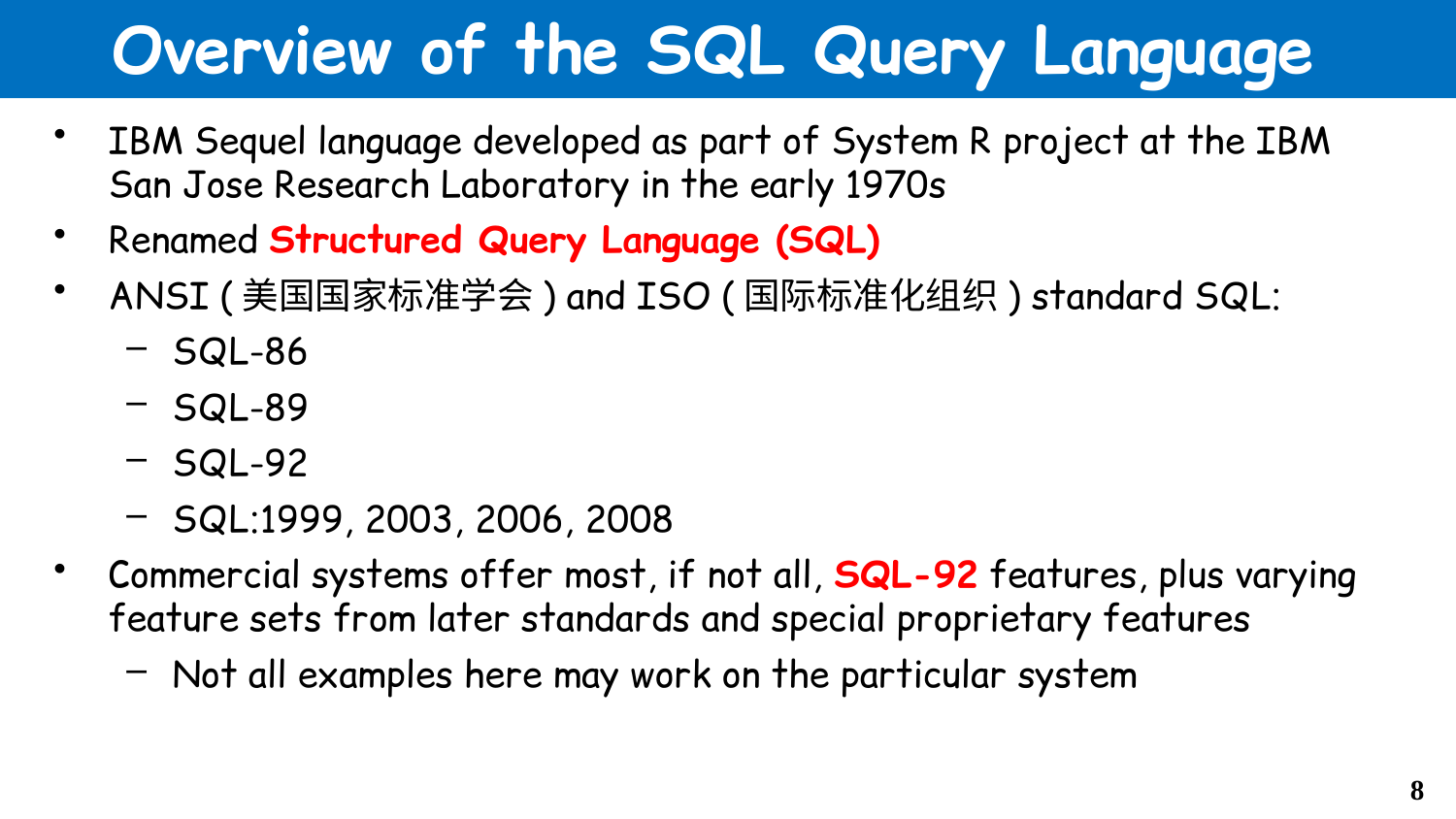

# Overview of the SQL Query Language
IBM Sequel language developed as part of System R project at the IBM San Jose Research Laboratory in the early 1970s
Renamed Structured Query Language (SQL)
ANSI (美国国家标准学会) and ISO (国际标准化组织) standard SQL:
SQL-86
SQL-89
SQL-92
SQL:1999, 2003, 2006, 2008
Commercial systems offer most, if not all, SQL-92 features, plus varying feature sets from later standards and special proprietary features
Not all examples here may work on the particular system